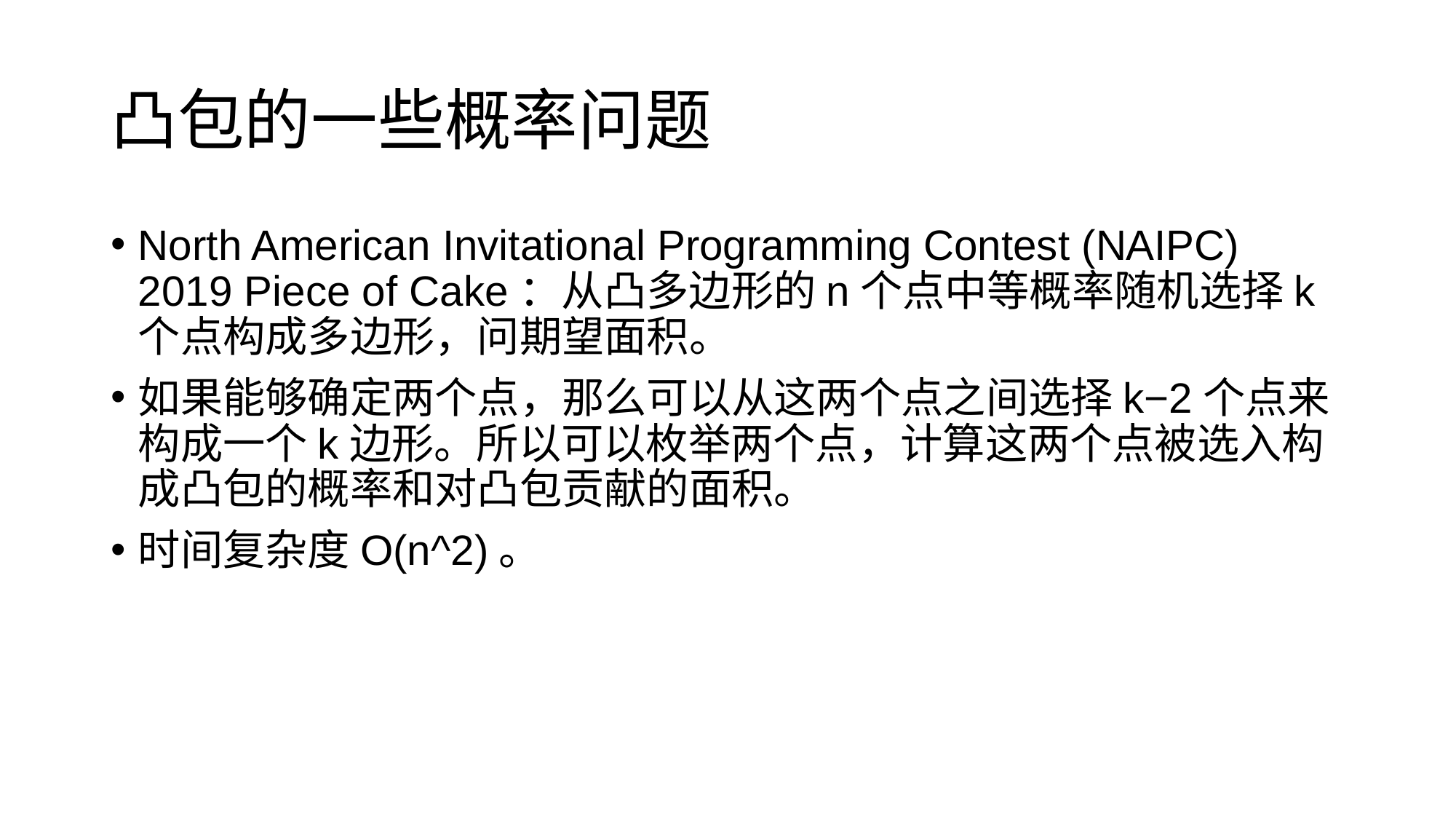

# 凸包的一些概率问题
North American Invitational Programming Contest (NAIPC) 2019 Piece of Cake：从凸多边形的n个点中等概率随机选择k个点构成多边形，问期望面积。
如果能够确定两个点，那么可以从这两个点之间选择k−2个点来构成一个k边形。所以可以枚举两个点，计算这两个点被选入构成凸包的概率和对凸包贡献的面积。
时间复杂度O(n^2)。